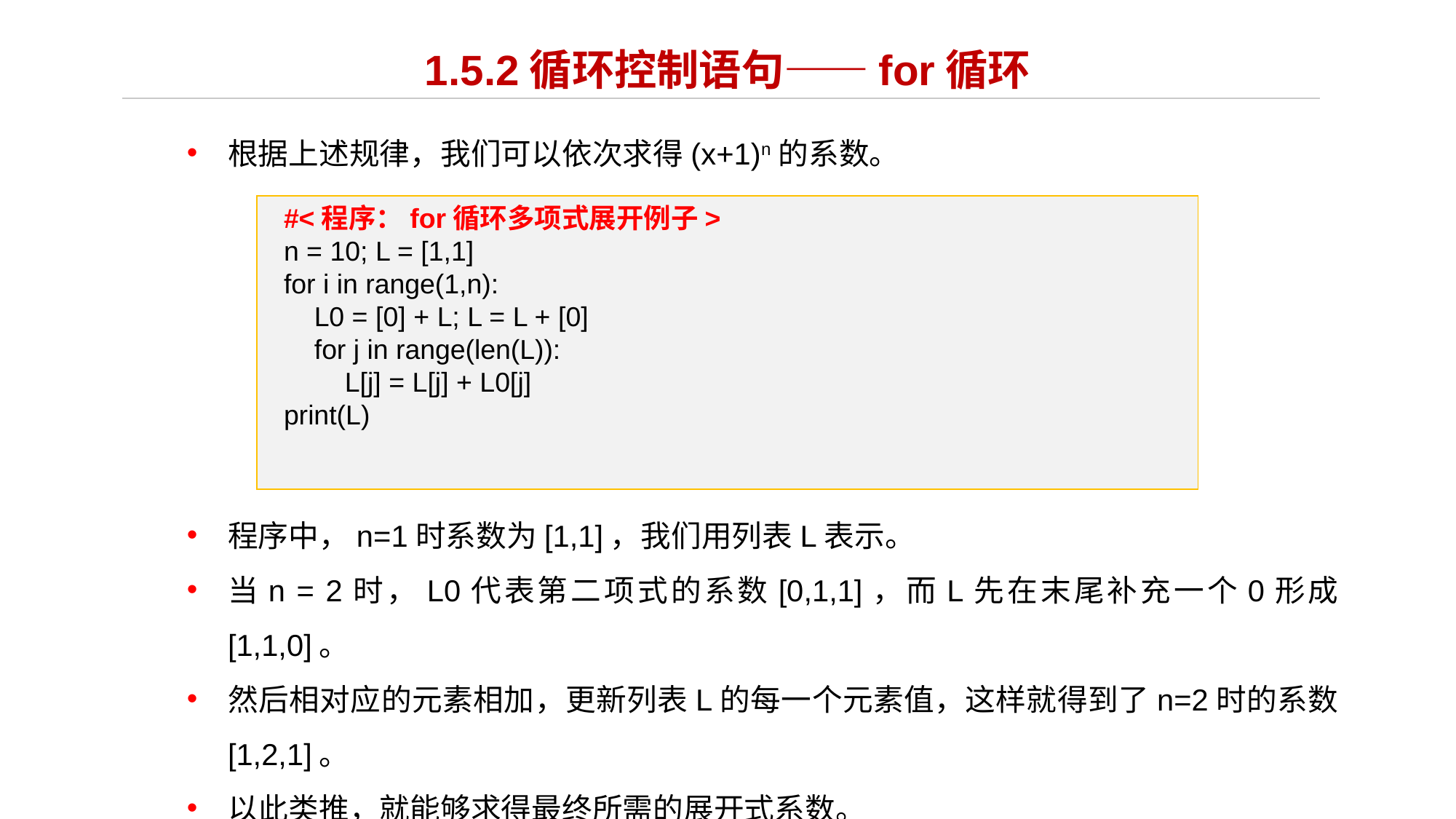

# 1.5.2循环控制语句——for循环
根据上述规律，我们可以依次求得(x+1)n的系数。

程序中，n=1时系数为[1,1]，我们用列表L表示。
当n = 2时，L0代表第二项式的系数[0,1,1]，而L先在末尾补充一个0形成[1,1,0]。
然后相对应的元素相加，更新列表L的每一个元素值，这样就得到了n=2时的系数[1,2,1]。
以此类推，就能够求得最终所需的展开式系数。
#<程序：for循环多项式展开例子>
n = 10; L = [1,1]
for i in range(1,n):
    L0 = [0] + L; L = L + [0]
    for j in range(len(L)):
        L[j] = L[j] + L0[j]
print(L)